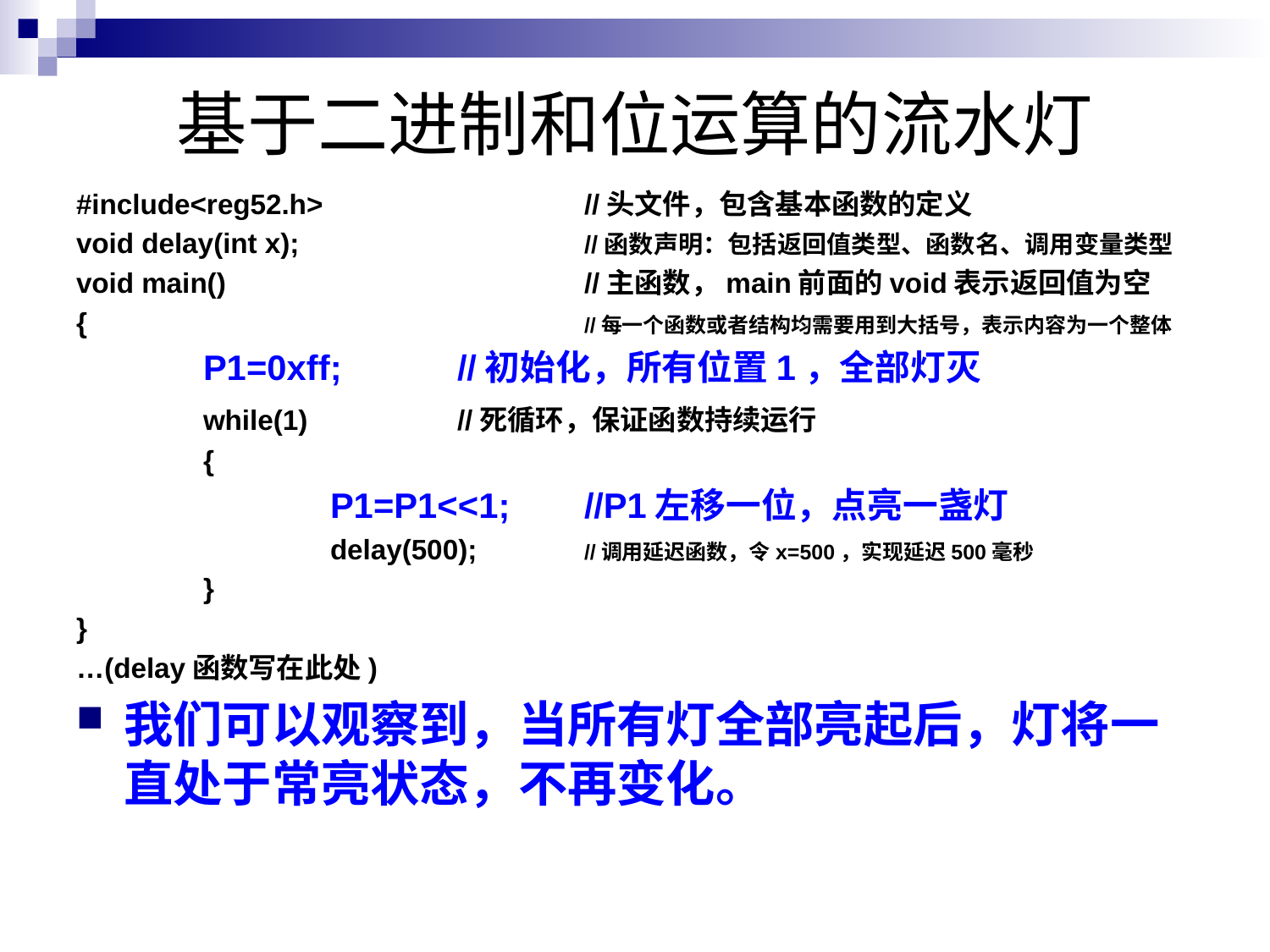

# 基于二进制和位运算的流水灯
#include<reg52.h>			//头文件，包含基本函数的定义
void delay(int x);			//函数声明：包括返回值类型、函数名、调用变量类型
void main()			//主函数，main前面的void表示返回值为空
{				//每一个函数或者结构均需要用到大括号，表示内容为一个整体
	P1=0xff;	//初始化，所有位置1，全部灯灭
	while(1)		//死循环，保证函数持续运行
	{
		P1=P1<<1;	//P1左移一位，点亮一盏灯
		delay(500);	//调用延迟函数，令x=500，实现延迟500毫秒
	}
}
…(delay函数写在此处)
我们可以观察到，当所有灯全部亮起后，灯将一直处于常亮状态，不再变化。